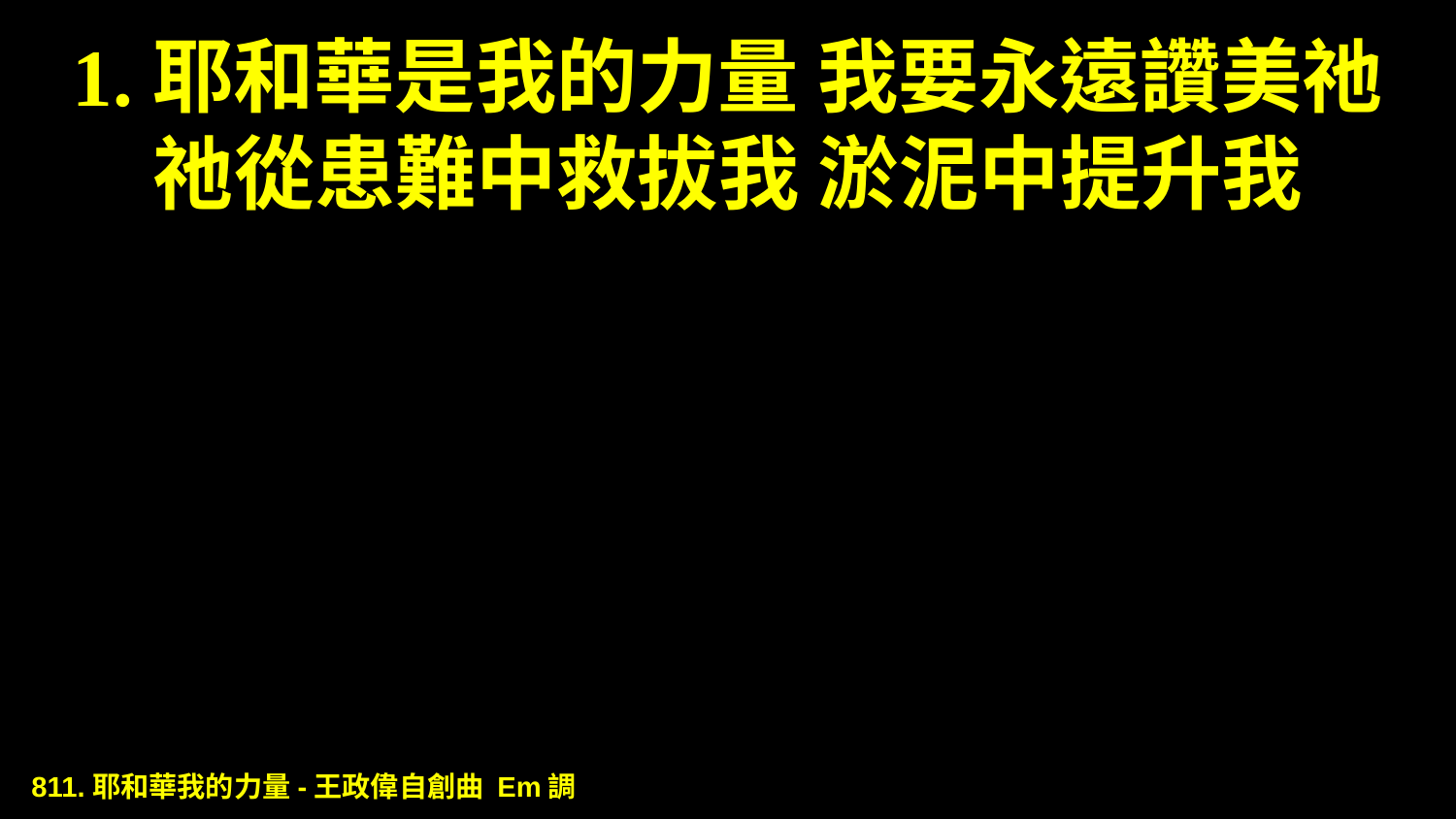

# 1.耶和華是我的力量 我要永遠讚美祂 祂從患難中救拔我 淤泥中提升我
811.耶和華我的力量-王政偉自創曲 Em調